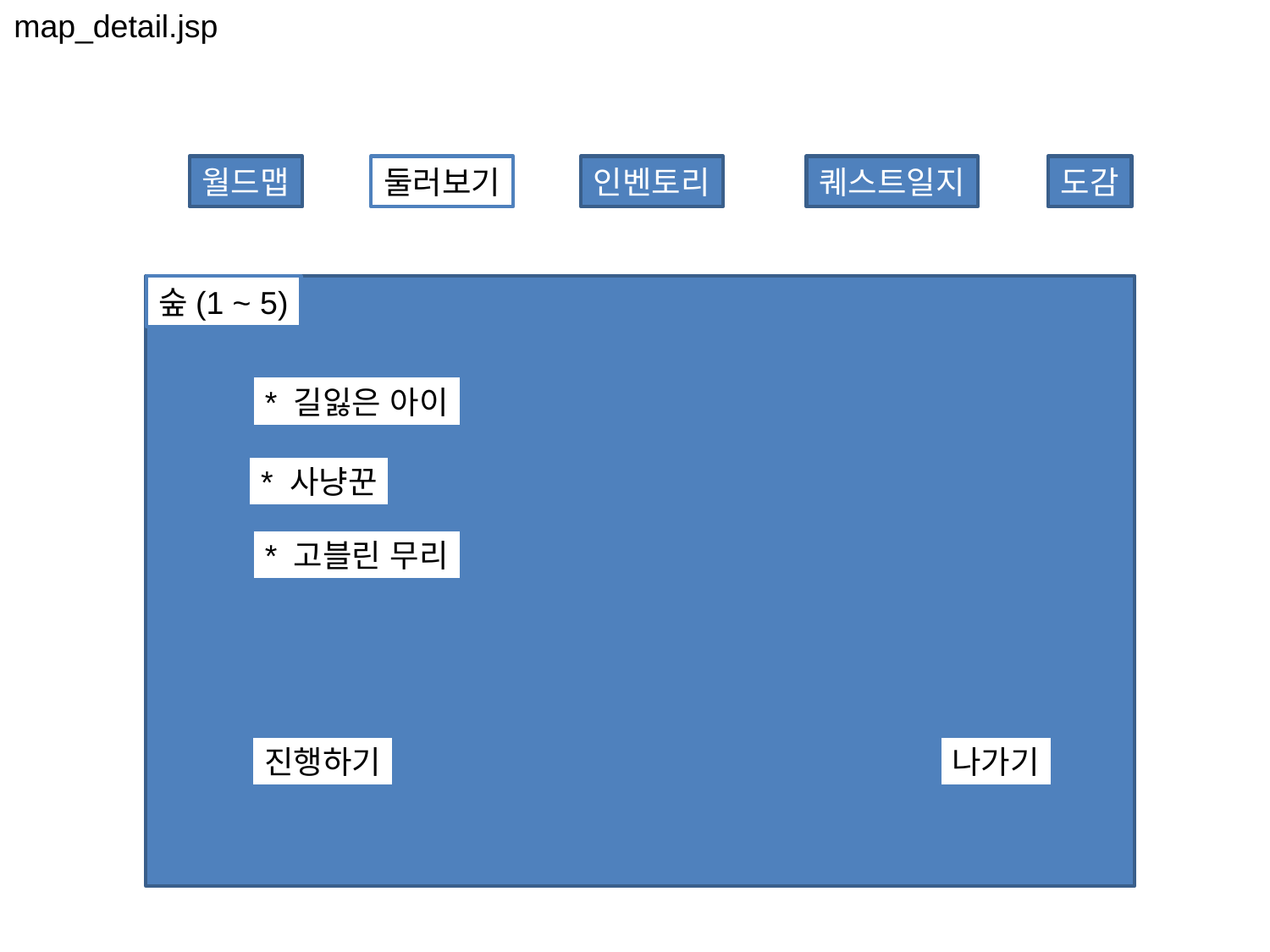

map_detail.jsp
월드맵
둘러보기
인벤토리
퀘스트일지
도감
숲(1 ~ 5)

* 길잃은 아이
* 사냥꾼
* 고블린 무리
진행하기
나가기